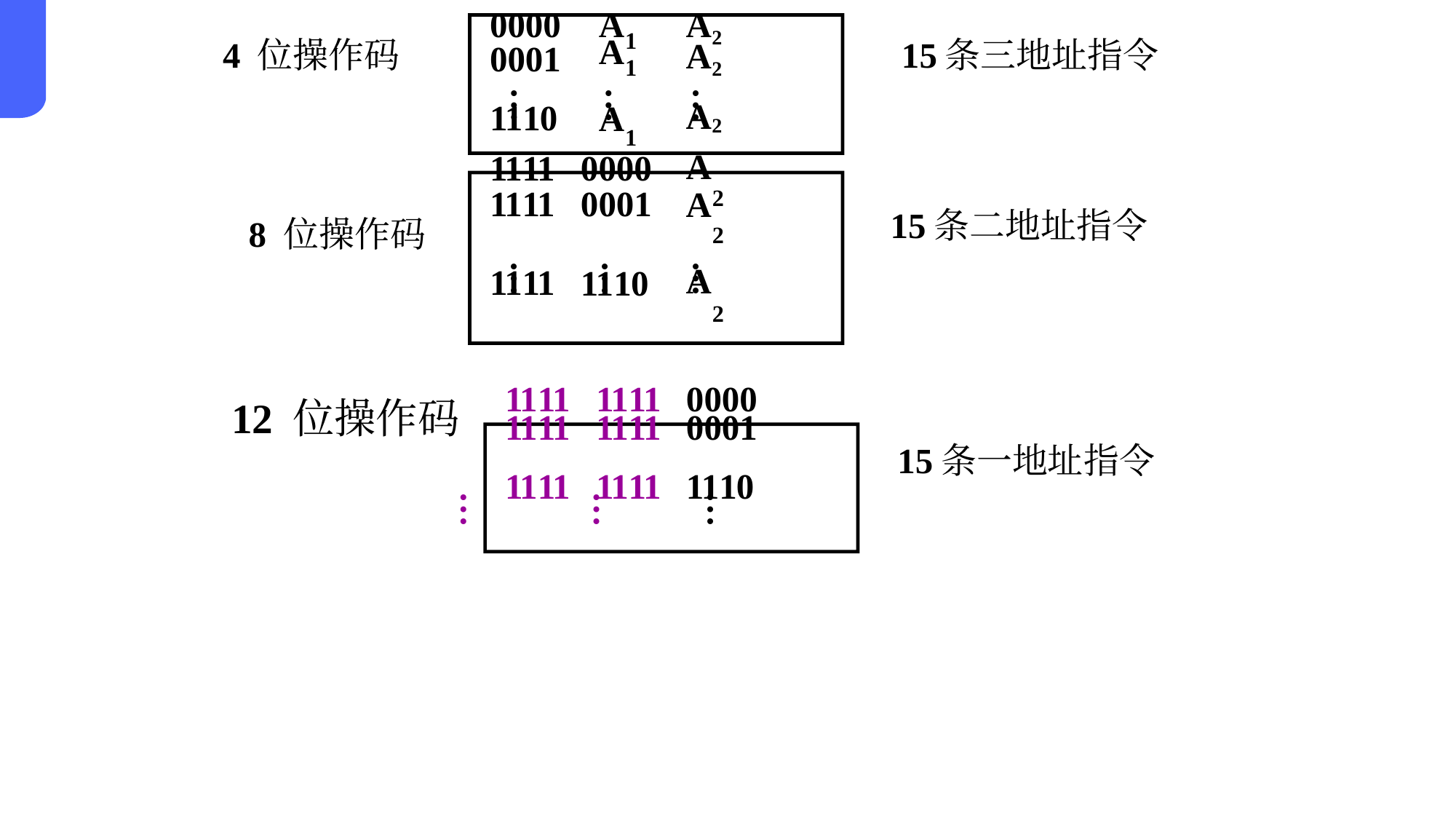

…

…

| 4 位操作码 8 位操作码 | 0000 0001 1110 1111 1111 1111 | A A A 0000 0001 1110 | A2 A2 A2 A A A | 15条三地址指令 15条二地址指令 |
| --- | --- | --- | --- | --- |
| 12 位操作码 | 1111 1111 1111 | 1111 1111 1111 | 0000 0001 1110 | 15条一地址指令 |

1
1

1
…
2
2

2
…
…
…
…

…
…